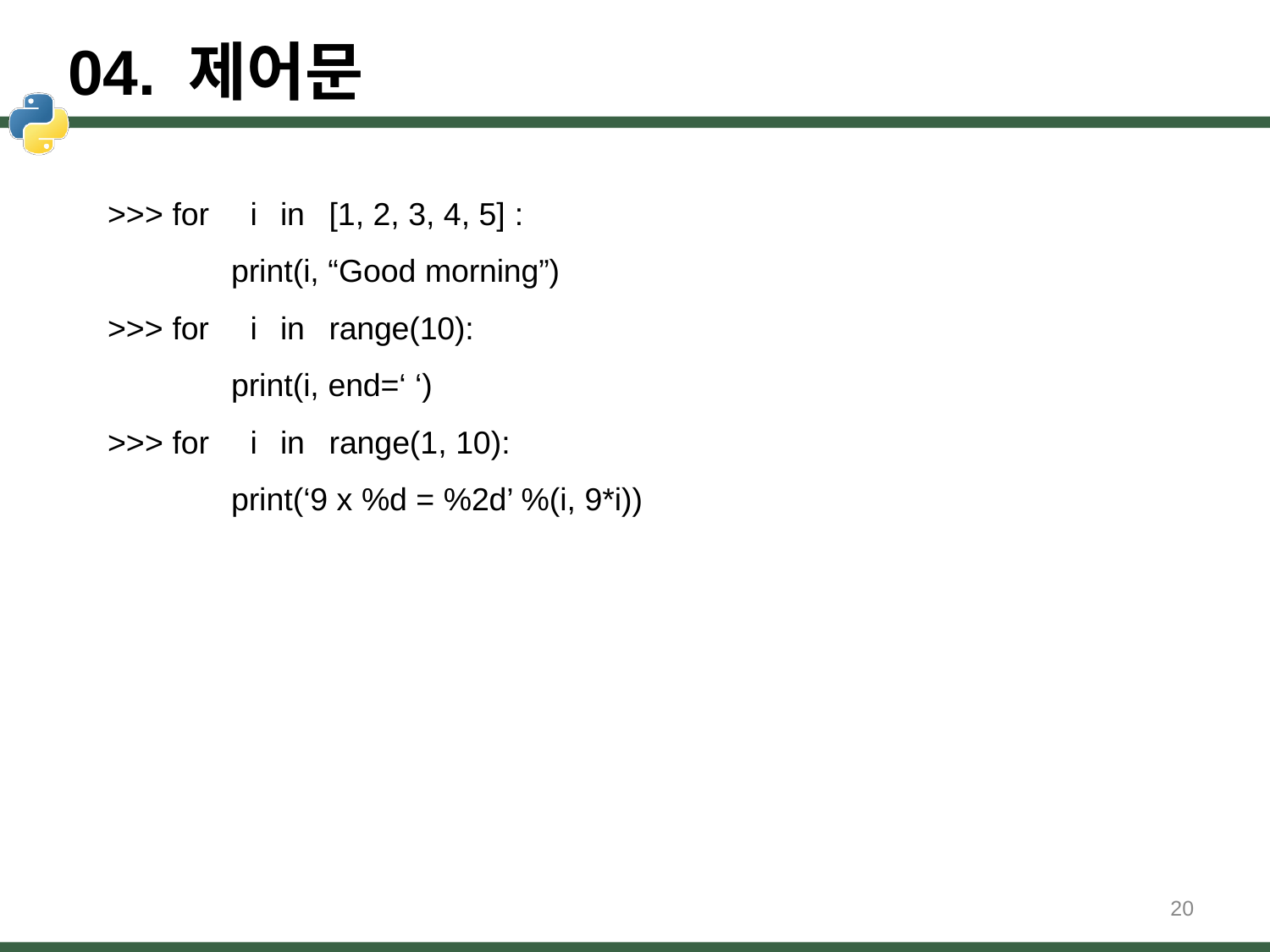

# 04. 제어문

>>> for	i	in	[1, 2, 3, 4, 5] :
print(i, “Good morning”)
>>> for	i	in	range(10):
print(i, end=‘ ‘)
>>> for	i	in	range(1, 10):
print(‘9 x %d = %2d’ %(i, 9*i))
20